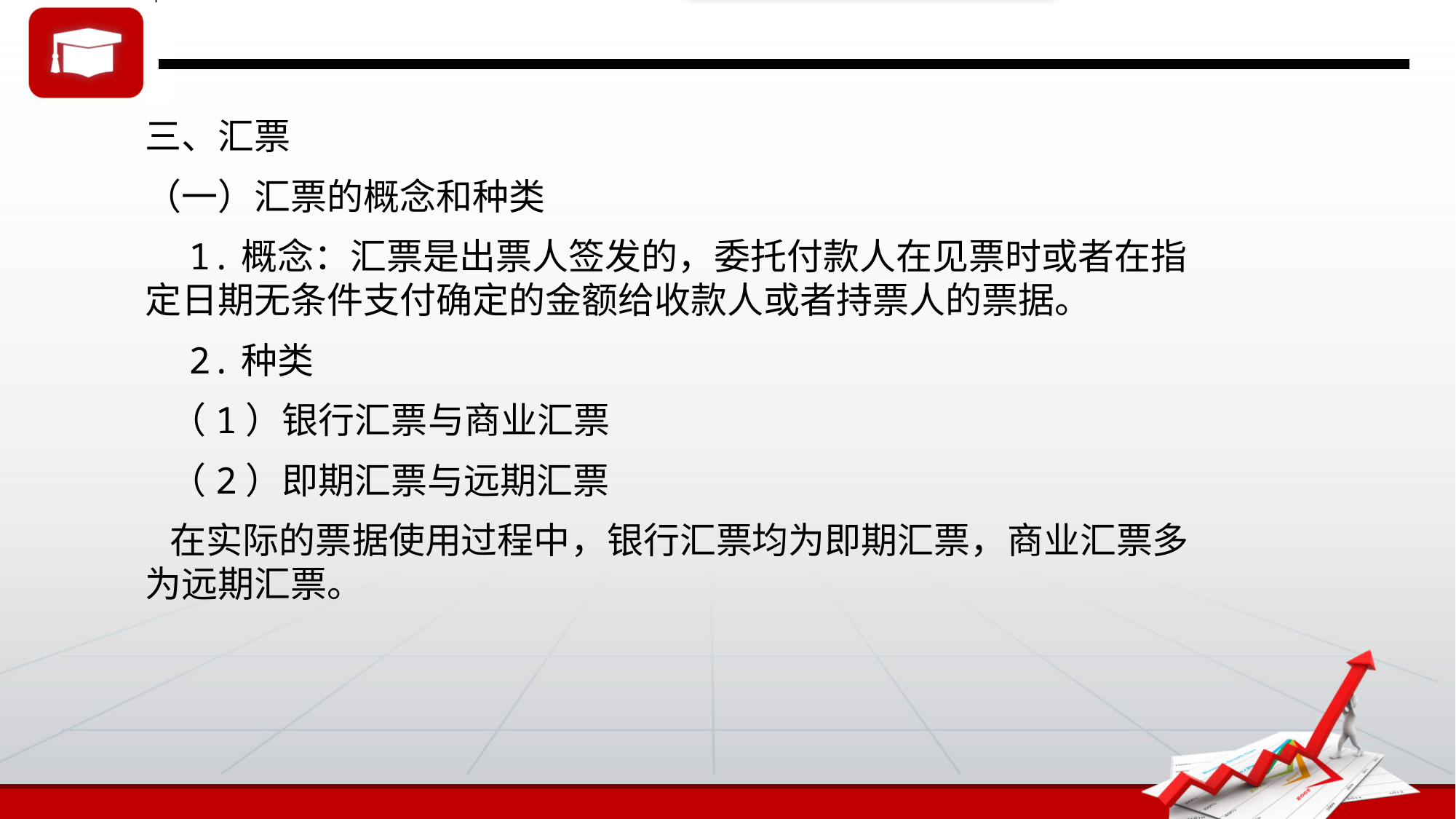

三、汇票
（一）汇票的概念和种类
  1.概念：汇票是出票人签发的，委托付款人在见票时或者在指定日期无条件支付确定的金额给收款人或者持票人的票据。
  2.种类
  （1）银行汇票与商业汇票
  （2）即期汇票与远期汇票
  在实际的票据使用过程中，银行汇票均为即期汇票，商业汇票多为远期汇票。